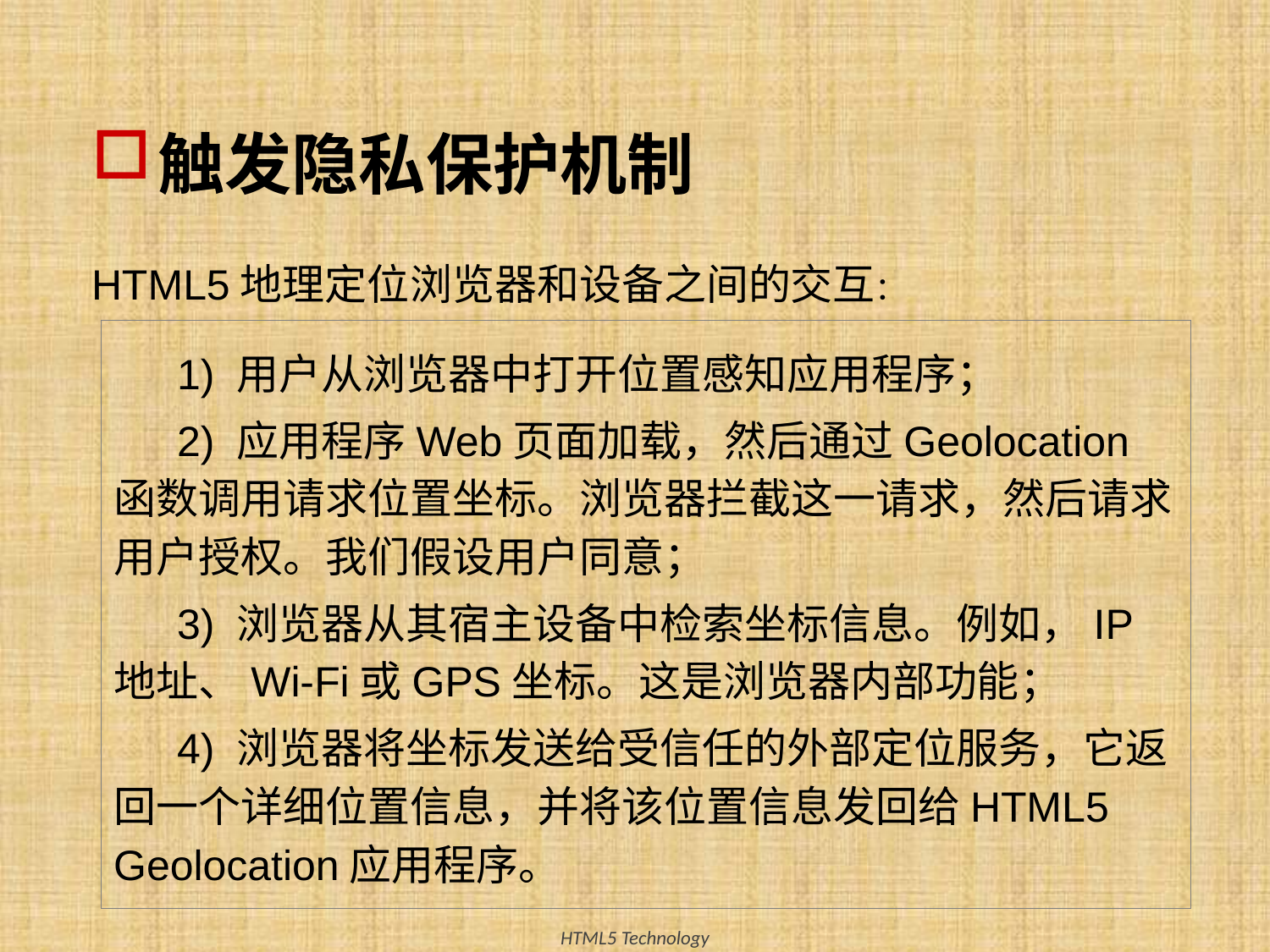

# 触发隐私保护机制
HTML5地理定位浏览器和设备之间的交互：
1) 用户从浏览器中打开位置感知应用程序；
2) 应用程序Web页面加载，然后通过Geolocation函数调用请求位置坐标。浏览器拦截这一请求，然后请求用户授权。我们假设用户同意；
3) 浏览器从其宿主设备中检索坐标信息。例如，IP地址、Wi-Fi或GPS坐标。这是浏览器内部功能；
4) 浏览器将坐标发送给受信任的外部定位服务，它返回一个详细位置信息，并将该位置信息发回给HTML5 Geolocation应用程序。
18
HTML5 Technology